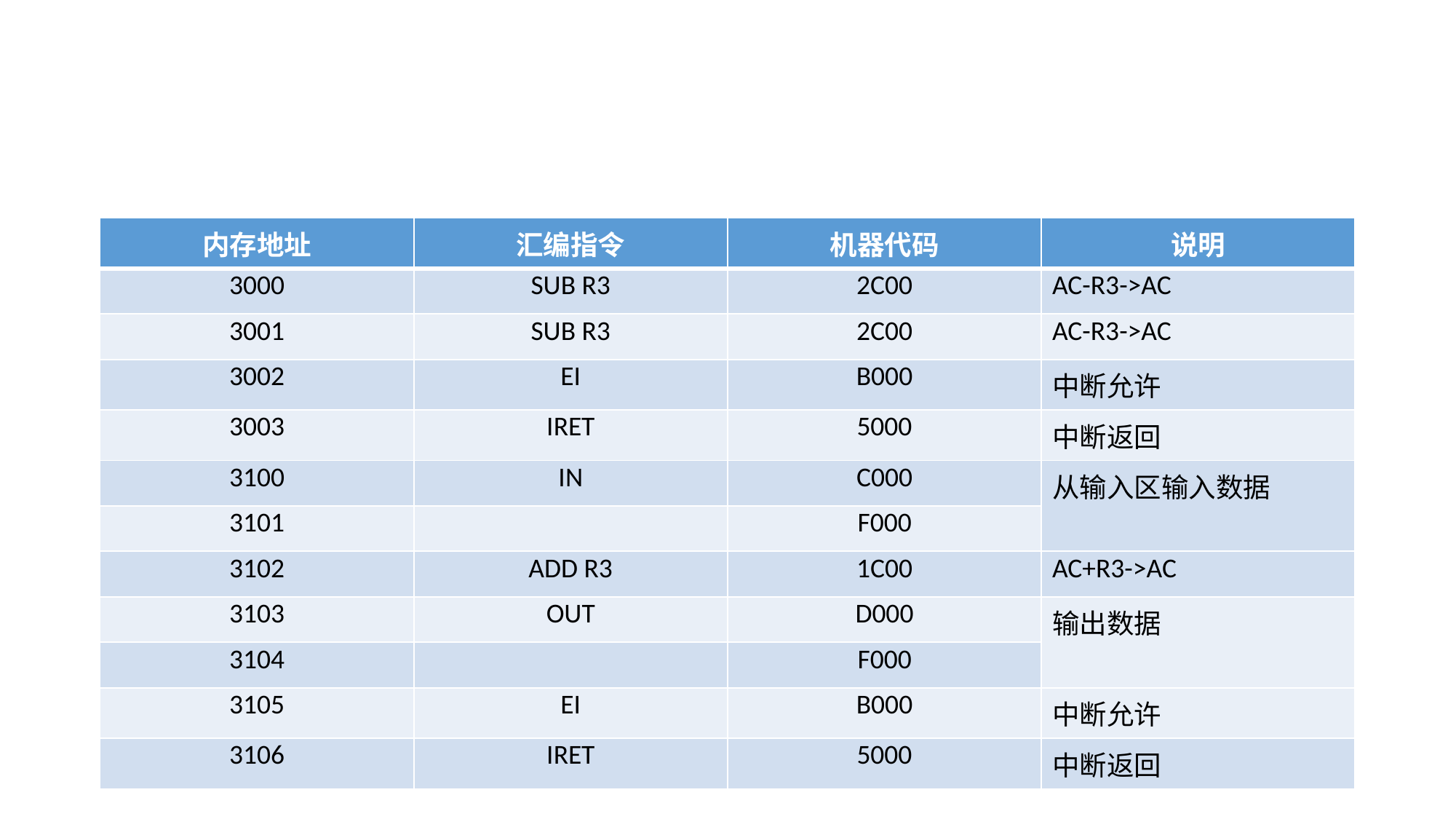

#
| 内存地址 | 汇编指令 | 机器代码 | 说明 |
| --- | --- | --- | --- |
| 3000 | SUB R3 | 2C00 | AC-R3->AC |
| 3001 | SUB R3 | 2C00 | AC-R3->AC |
| 3002 | EI | B000 | 中断允许 |
| 3003 | IRET | 5000 | 中断返回 |
| 3100 | IN | C000 | 从输入区输入数据 |
| 3101 |  | F000 |  |
| 3102 | ADD R3 | 1C00 | AC+R3->AC |
| 3103 | OUT | D000 | 输出数据 |
| 3104 |  | F000 |  |
| 3105 | EI | B000 | 中断允许 |
| 3106 | IRET | 5000 | 中断返回 |